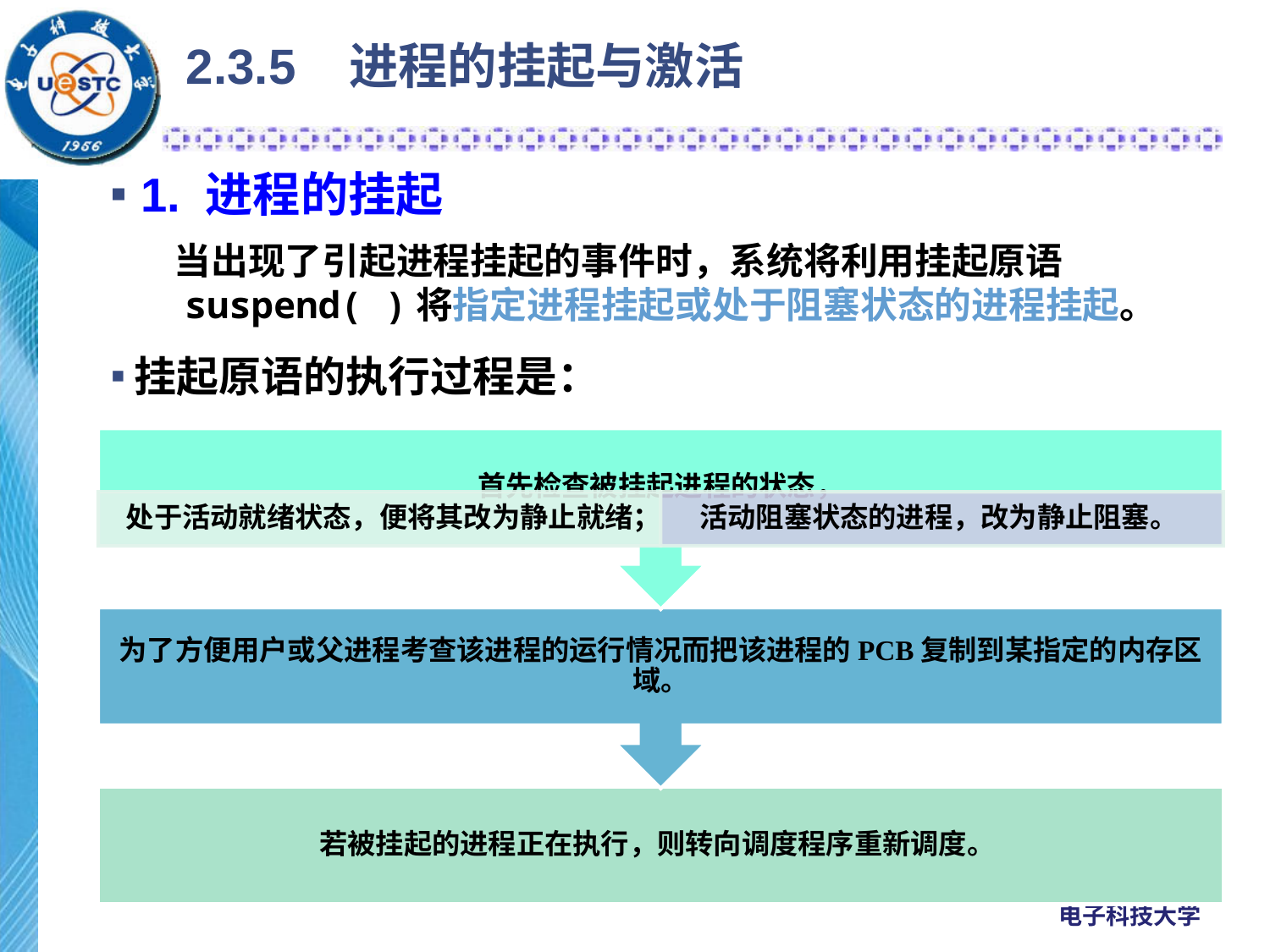

2.3.5   进程的挂起与激活
 1. 进程的挂起
当出现了引起进程挂起的事件时，系统将利用挂起原语suspend( )将指定进程挂起或处于阻塞状态的进程挂起。
挂起原语的执行过程是：
若被挂起的进程正在执行，则转向调度程序重新调度。
为了方便用户或父进程考查该进程的运行情况而把该进程的PCB复制到某指定的内存区域。
首先检查被挂起进程的状态，
处于活动就绪状态，便将其改为静止就绪；
活动阻塞状态的进程，改为静止阻塞。